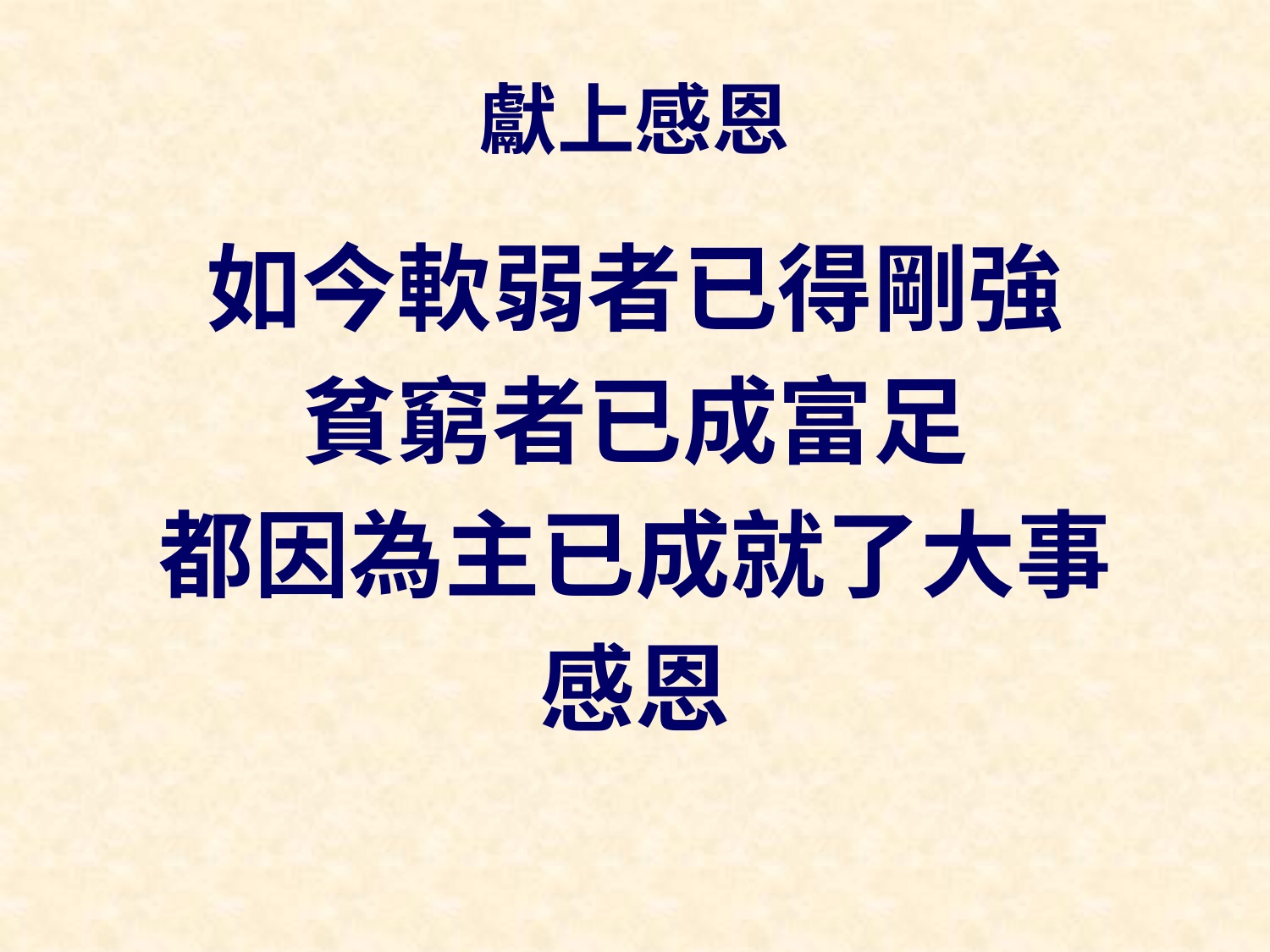

# 獻上感恩
如今軟弱者已得剛強
貧窮者已成富足
都因為主已成就了大事
感恩